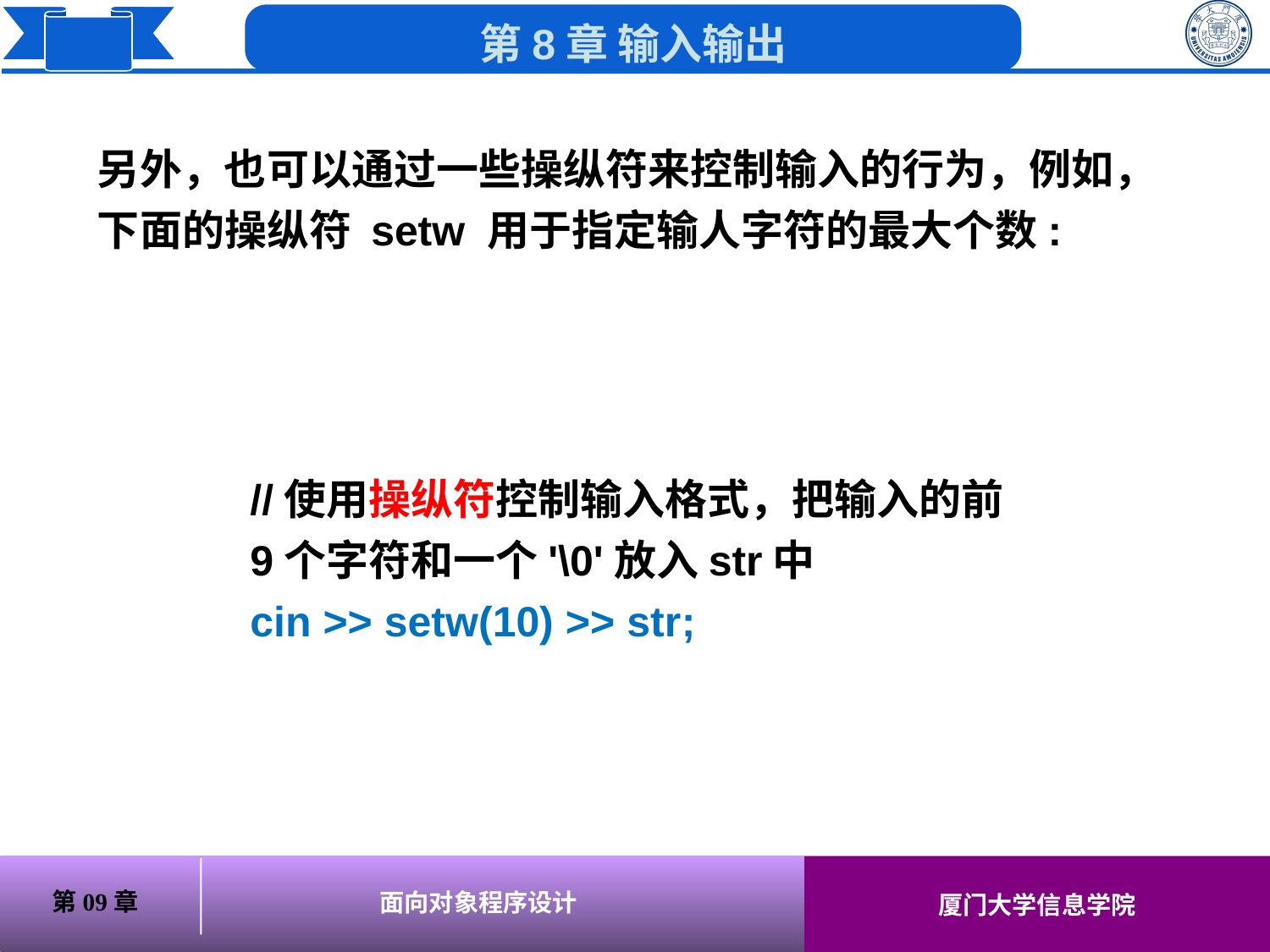

另外，也可以通过一些操纵符来控制输入的行为，例如，下面的操纵符 setw 用于指定输人字符的最大个数:
//使用操纵符控制输入格式，把输入的前9个字符和一个'\0'放入str中
cin >> setw(10) >> str;
25